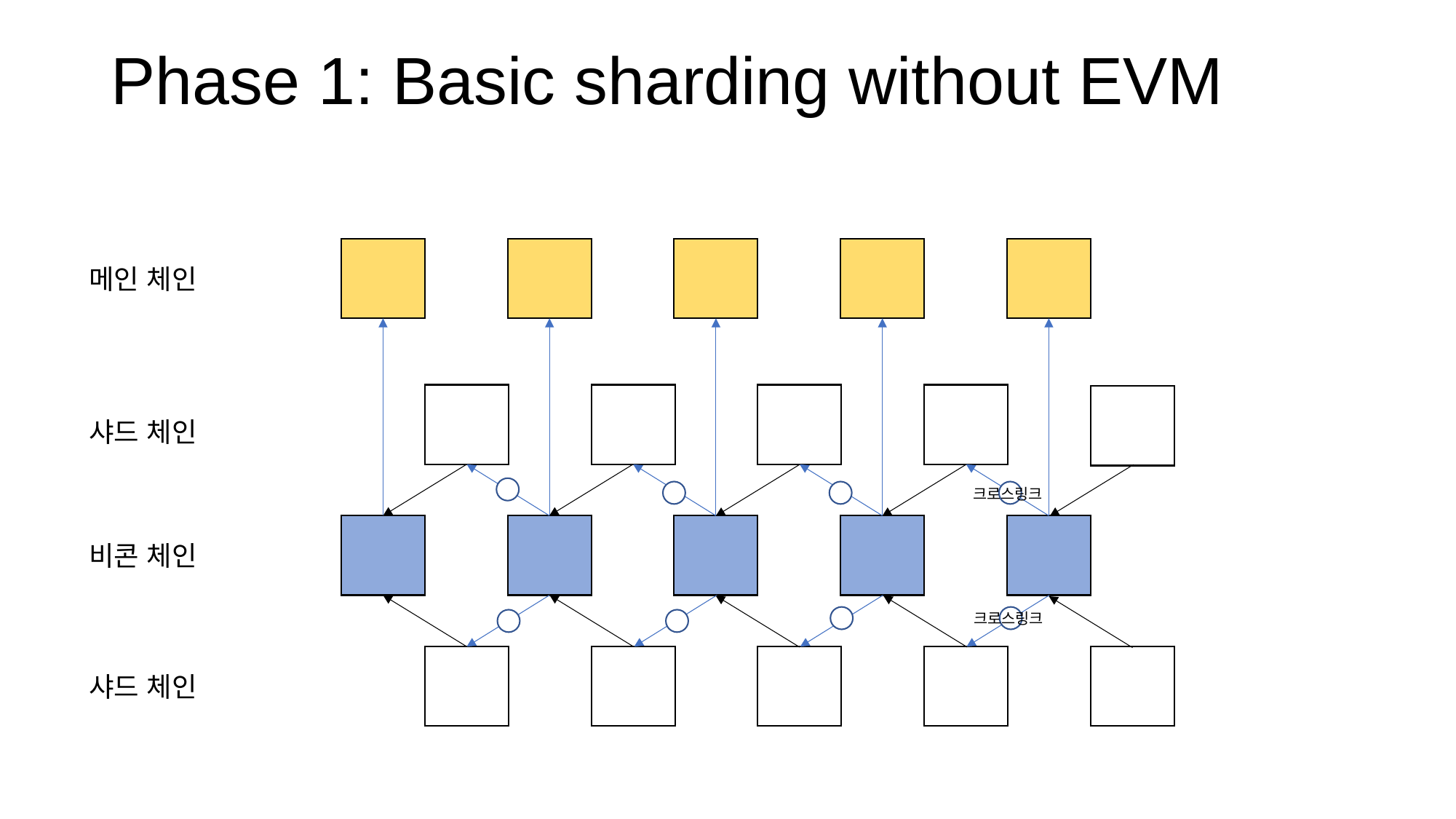

# Phase 1: Basic sharding without EVM

메인 체인

샤드 체인

크로스링크

비콘 체인
크로스링크

샤드 체인